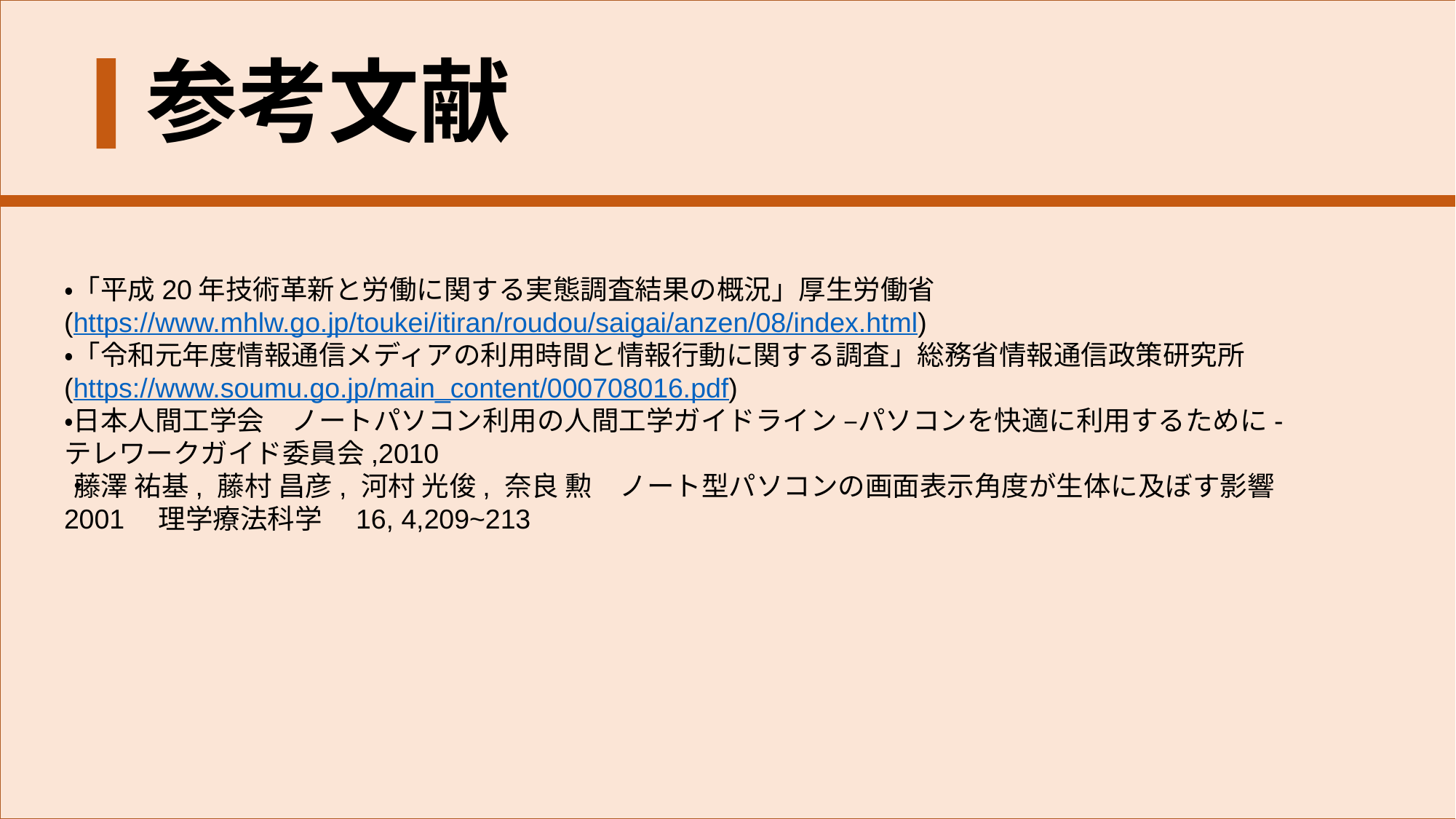

参考文献

・「平成20年技術革新と労働に関する実態調査結果の概況」厚生労働省
(https://www.mhlw.go.jp/toukei/itiran/roudou/saigai/anzen/08/index.html)
・「令和元年度情報通信メディアの利用時間と情報行動に関する調査」総務省情報通信政策研究所
(https://www.soumu.go.jp/main_content/000708016.pdf)
・日本人間工学会　ノートパソコン利用の人間工学ガイドライン –パソコンを快適に利用するために-
テレワークガイド委員会,2010
・藤澤 祐基, 藤村 昌彦, 河村 光俊, 奈良 勲　ノート型パソコンの画面表示角度が生体に及ぼす影響
2001　理学療法科学　16, 4,209~213